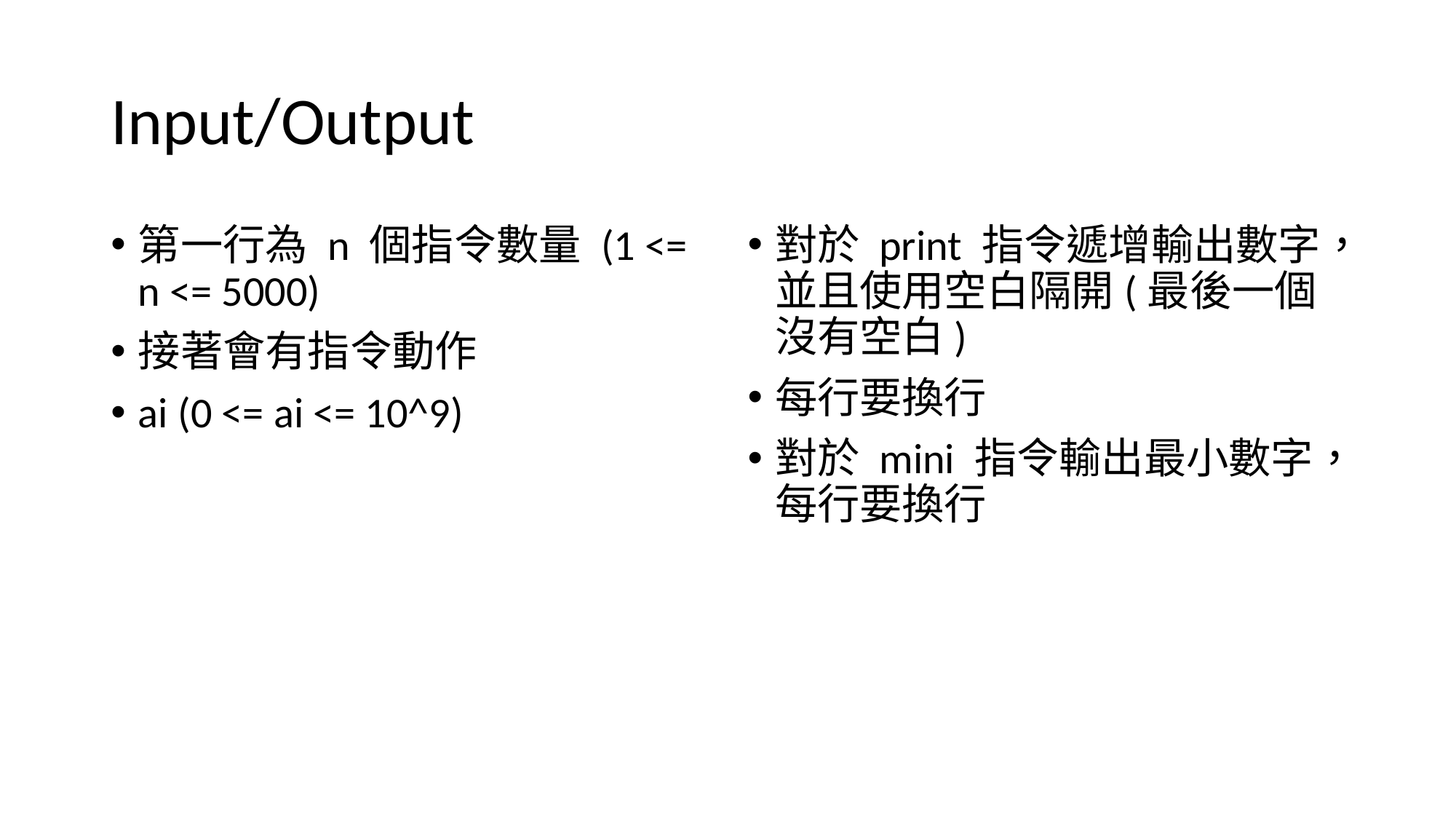

# Input/Output
第一行為 n 個指令數量 (1 <= n <= 5000)
接著會有指令動作
ai (0 <= ai <= 10^9)
對於 print 指令遞增輸出數字，並且使用空白隔開(最後一個沒有空白)
每行要換行
對於 mini 指令輸出最小數字，每行要換行